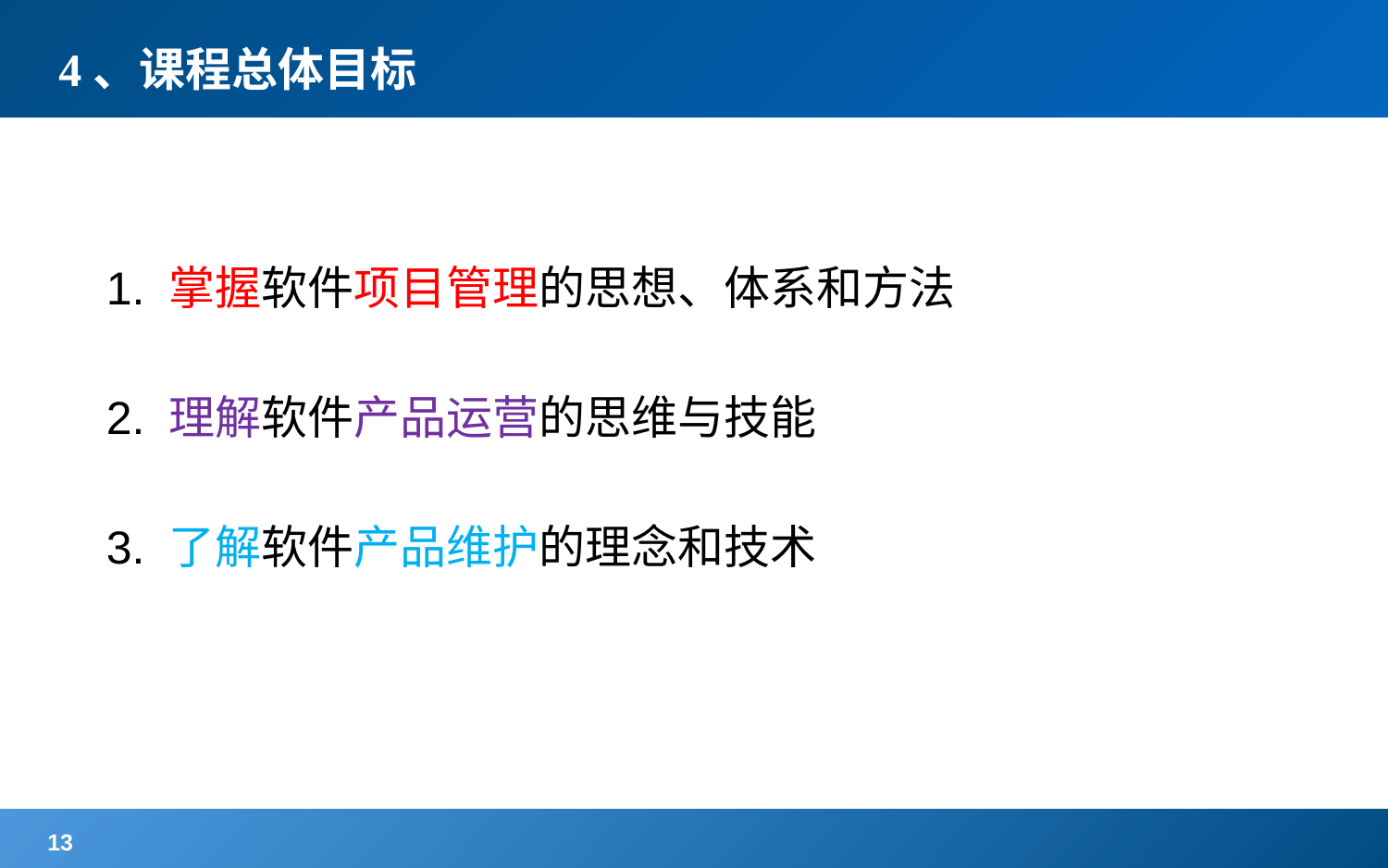

# 4、课程总体目标

1. 掌握软件项目管理的思想、体系和方法

2. 理解软件产品运营的思维与技能

3. 了解软件产品维护的理念和技术